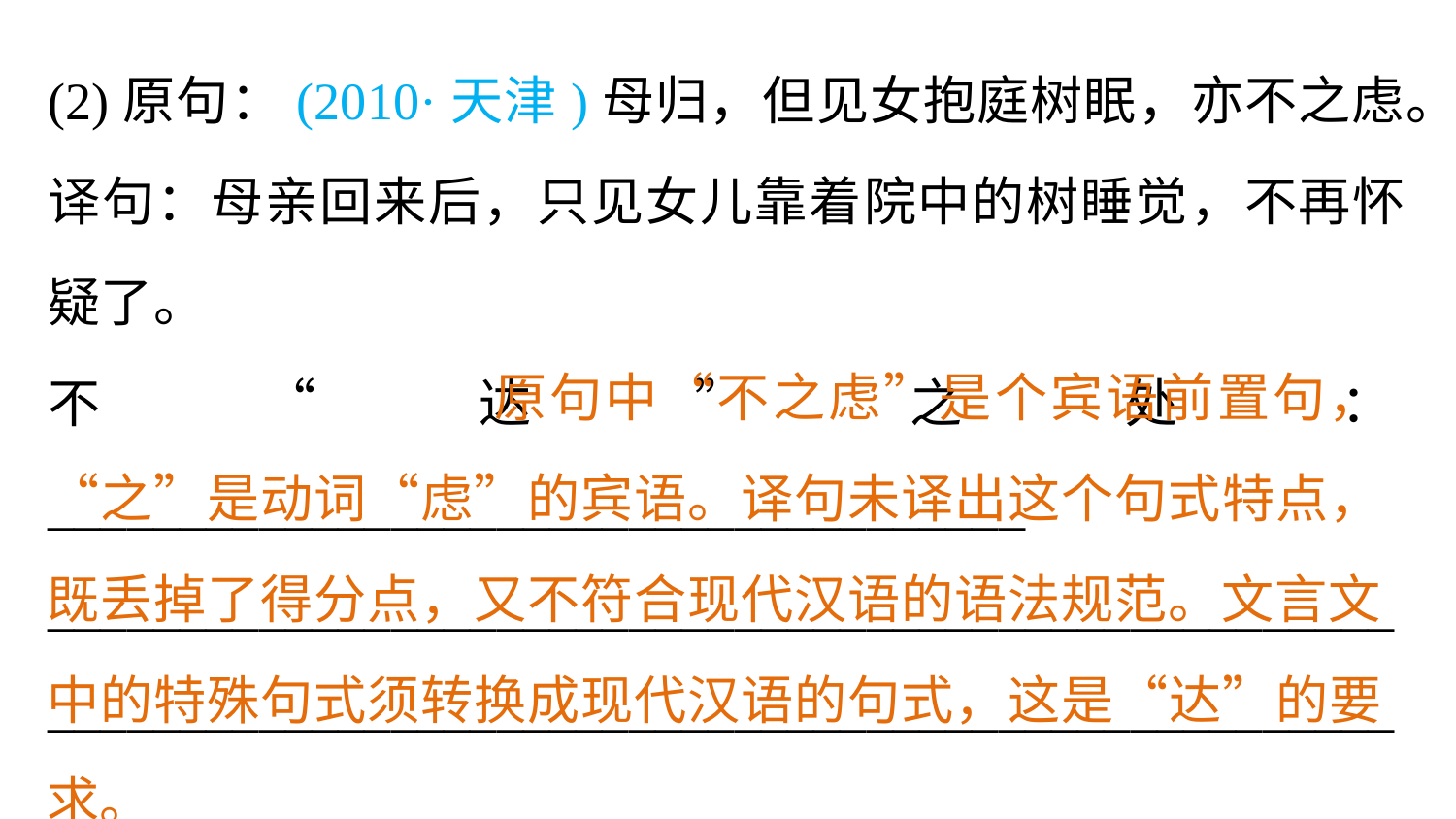

(2)原句：(2010·天津)母归，但见女抱庭树眠，亦不之虑。
译句：母亲回来后，只见女儿靠着院中的树睡觉，不再怀疑了。
不“达”之处：_____________________________________
___________________________________________________
___________________________________________________
_________________________________________________
                             原句中“不之虑”是个宾语前置句，“之”是动词“虑”的宾语。译句未译出这个句式特点，既丢掉了得分点，又不符合现代汉语的语法规范。文言文中的特殊句式须转换成现代汉语的句式，这是“达”的要求。